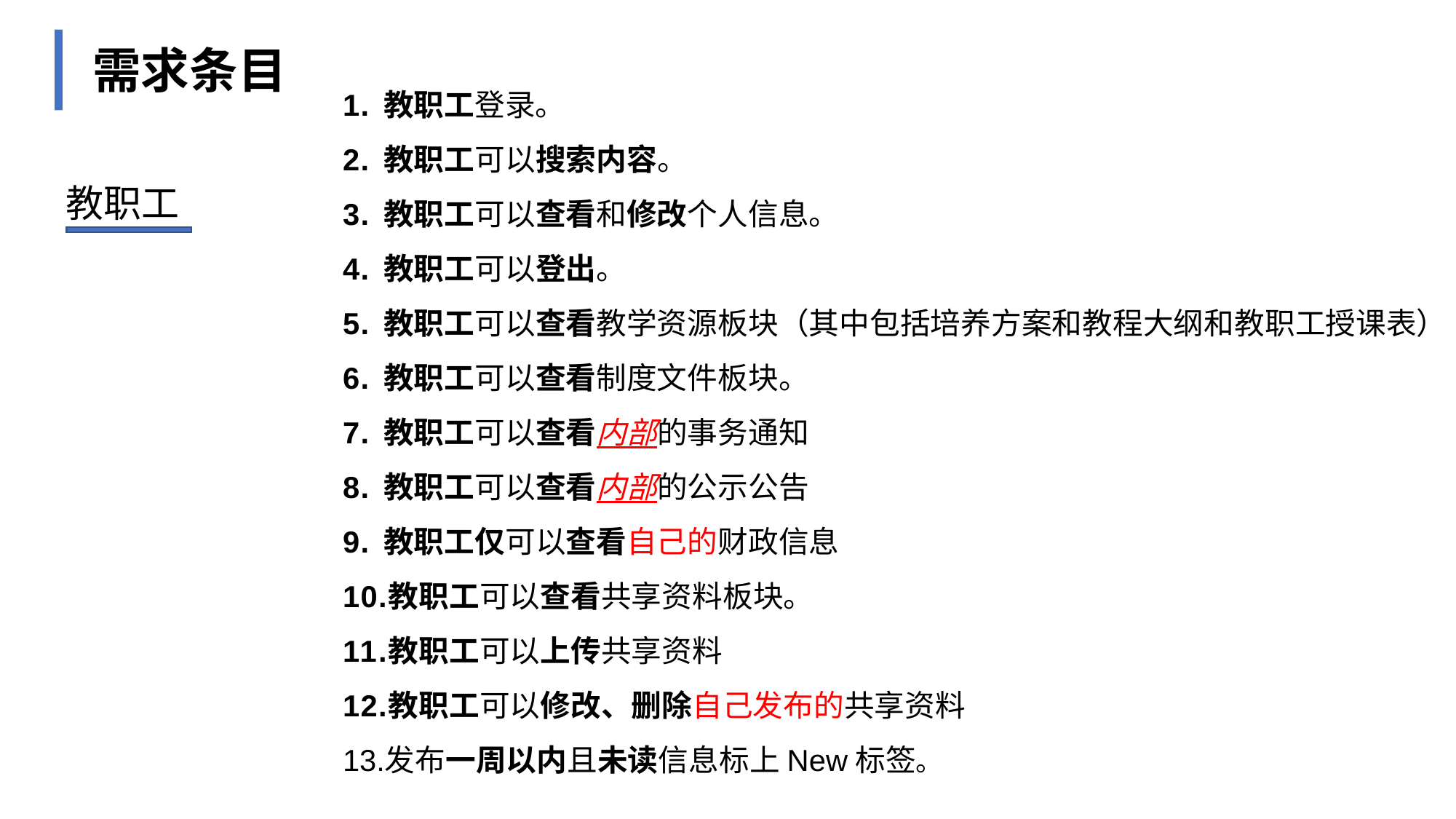

需求条目
教职工登录。
教职工可以搜索内容。
教职工可以查看和修改个人信息。
教职工可以登出。
教职工可以查看教学资源板块（其中包括培养方案和教程大纲和教职工授课表）
教职工可以查看制度文件板块。
教职工可以查看内部的事务通知
教职工可以查看内部的公示公告
教职工仅可以查看自己的财政信息
教职工可以查看共享资料板块。
教职工可以上传共享资料
教职工可以修改、删除自己发布的共享资料
发布一周以内且未读信息标上New标签。
教职工